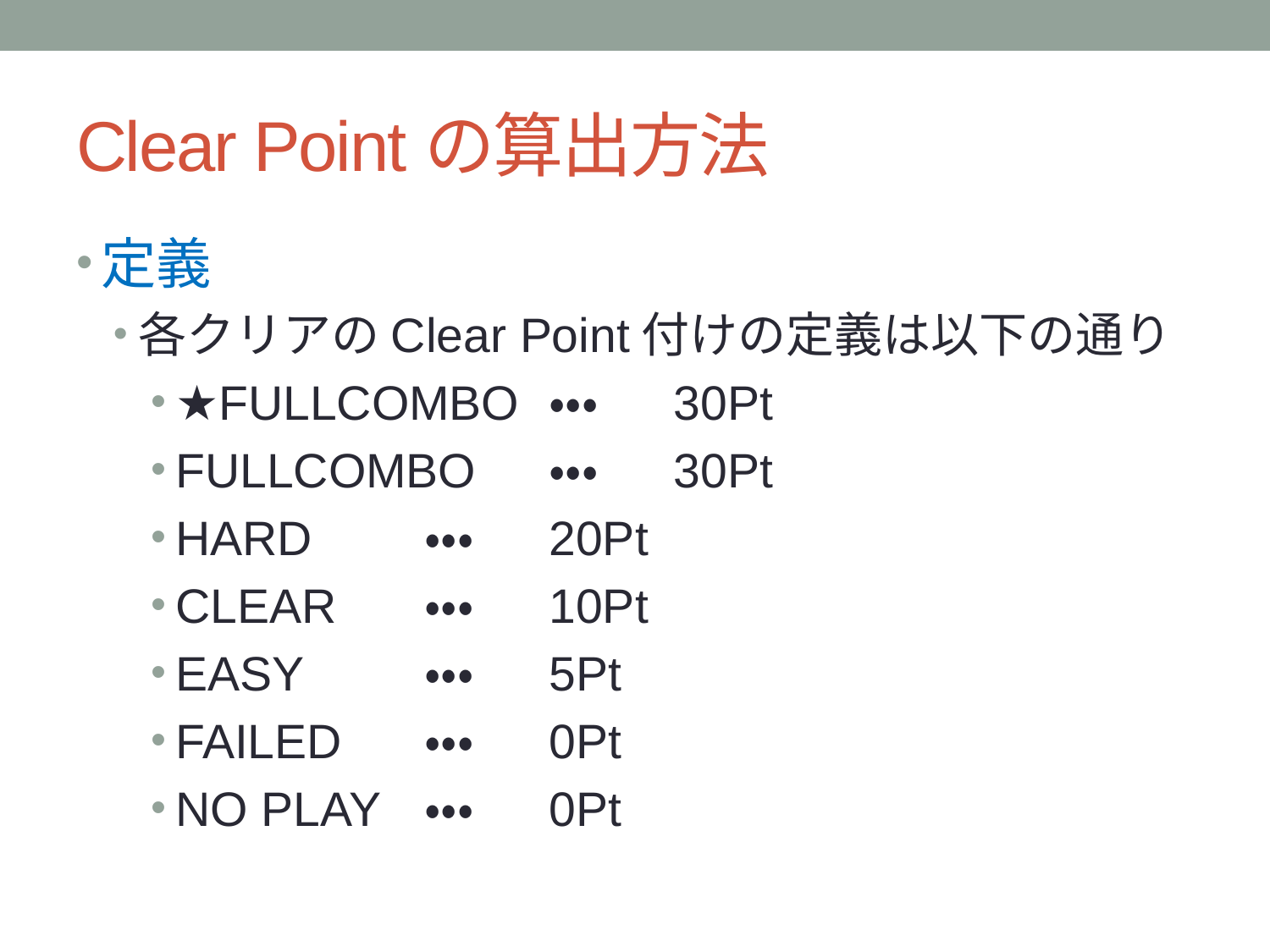

# Clear Pointの算出方法
定義
各クリアのClear Point付けの定義は以下の通り
★FULLCOMBO	・・・	30Pt
FULLCOMBO	・・・	30Pt
HARD			・・・	20Pt
CLEAR			・・・	10Pt
EASY			・・・	5Pt
FAILED		・・・	0Pt
NO PLAY		・・・	0Pt